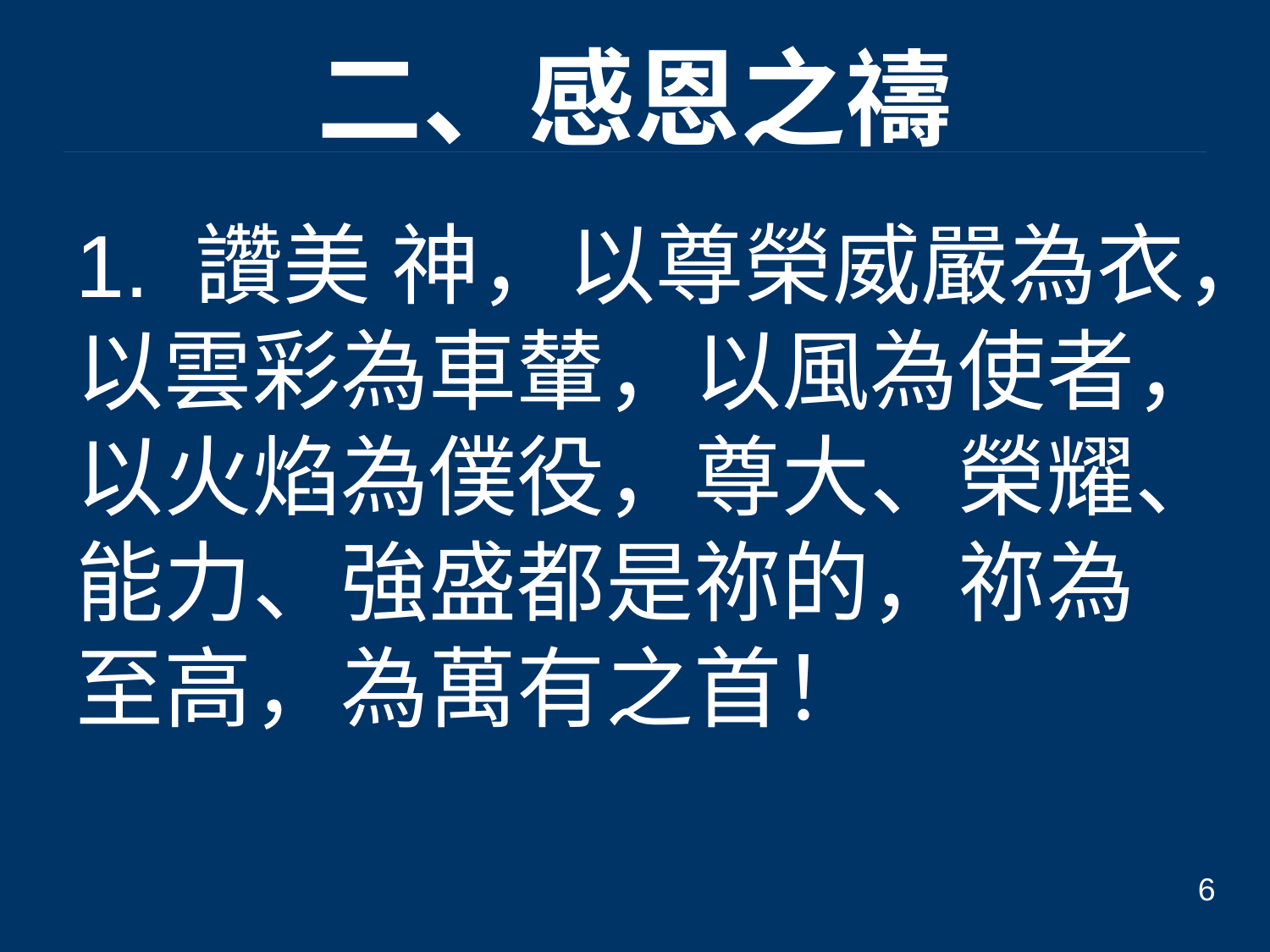

二、感恩之禱

1. 讚美 神，以尊榮威嚴為衣，以雲彩為車輦，以風為使者，以火焰為僕役，尊大、榮耀、能力、強盛都是祢的，祢為至高，為萬有之首！
6